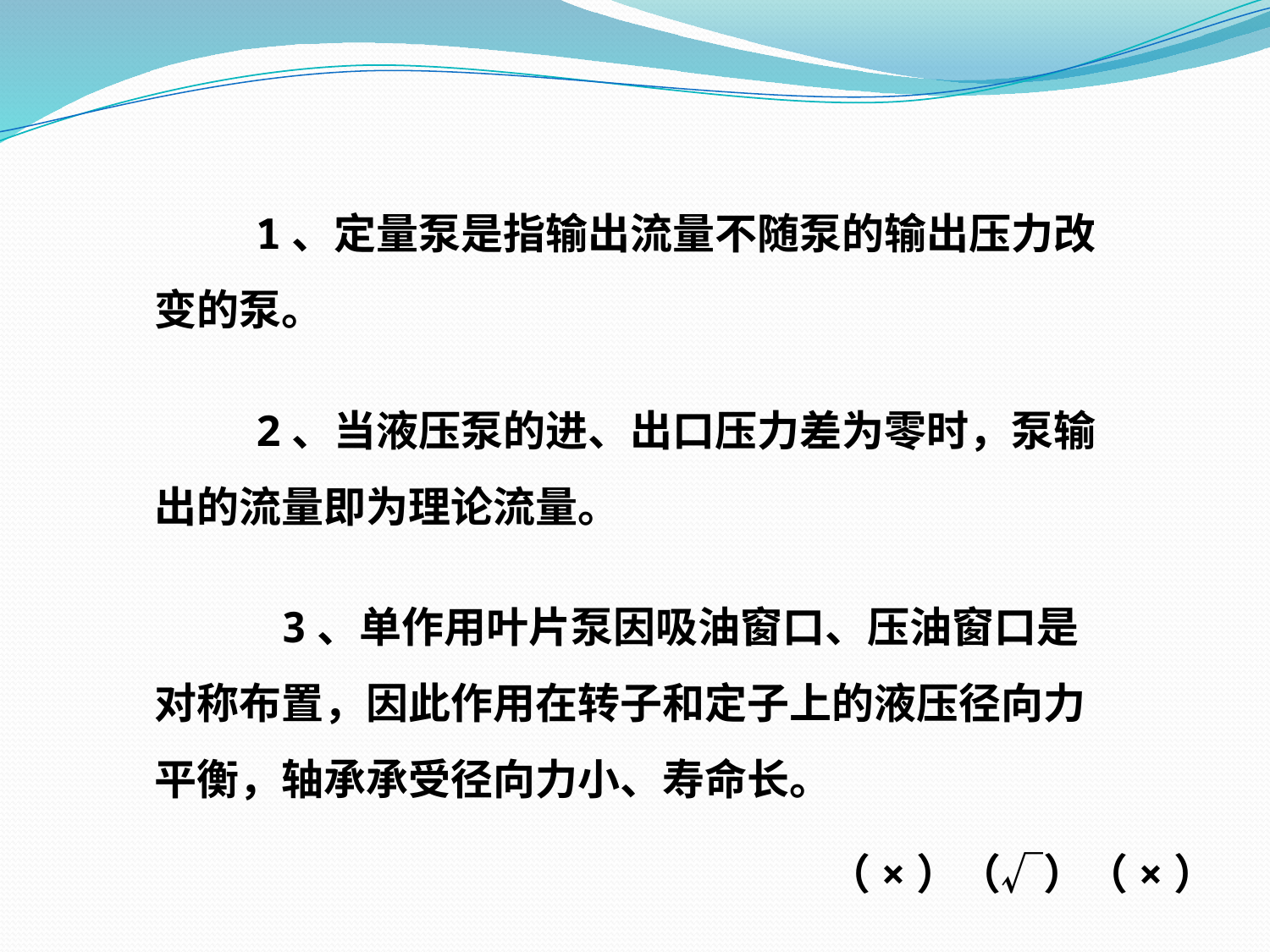

1、定量泵是指输出流量不随泵的输出压力改变的泵。
    2、当液压泵的进、出口压力差为零时，泵输出的流量即为理论流量。
     3、单作用叶片泵因吸油窗口、压油窗口是对称布置，因此作用在转子和定子上的液压径向力平衡，轴承承受径向力小、寿命长。
 （×）（√）（×）